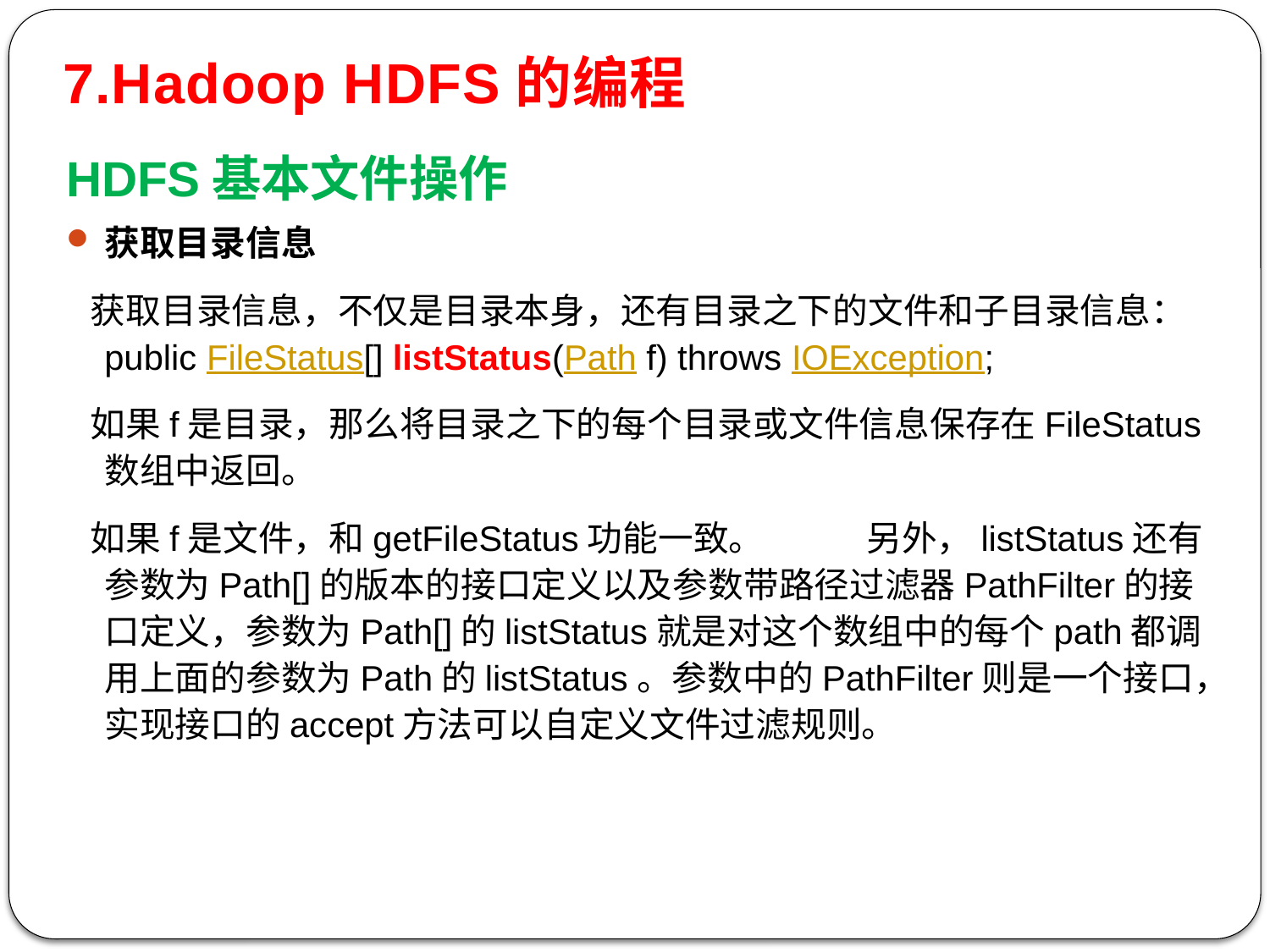

7.Hadoop HDFS的编程
HDFS基本文件操作
获取目录信息
  获取目录信息，不仅是目录本身，还有目录之下的文件和子目录信息：public FileStatus[] listStatus(Path f) throws IOException;
  如果f是目录，那么将目录之下的每个目录或文件信息保存在FileStatus数组中返回。
  如果f是文件，和getFileStatus功能一致。	另外，listStatus还有参数为Path[]的版本的接口定义以及参数带路径过滤器PathFilter的接口定义，参数为Path[]的listStatus就是对这个数组中的每个path都调用上面的参数为Path的listStatus。参数中的PathFilter则是一个接口，实现接口的accept方法可以自定义文件过滤规则。